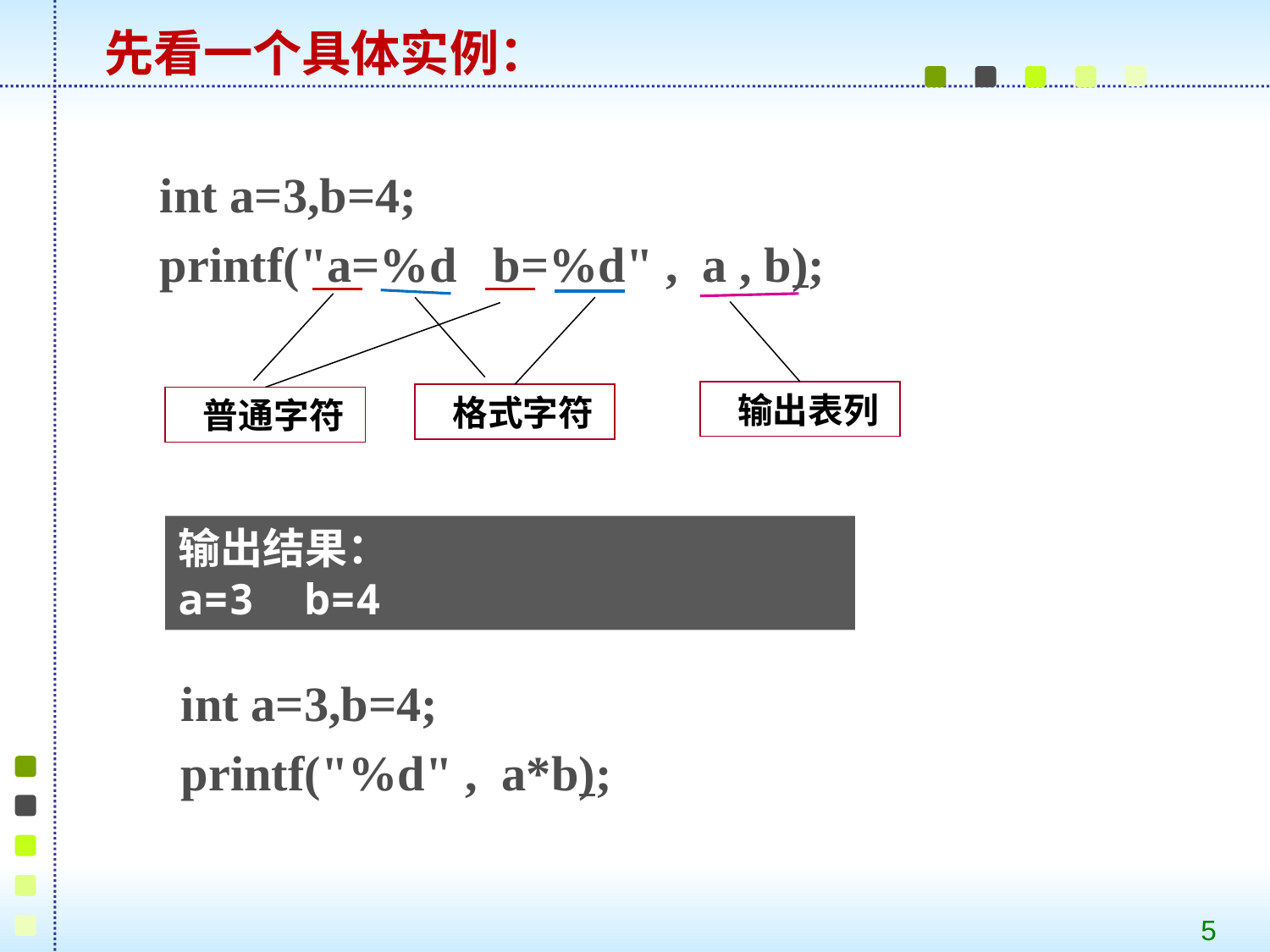

先看一个具体实例：
 int a=3,b=4;
 printf("a=%d   b=%d" ,  a , b);
 普通字符
 格式字符
 输出表列
输出结果：
a=3  b=4
 int a=3,b=4;
 printf("%d" ,  a*b);
5